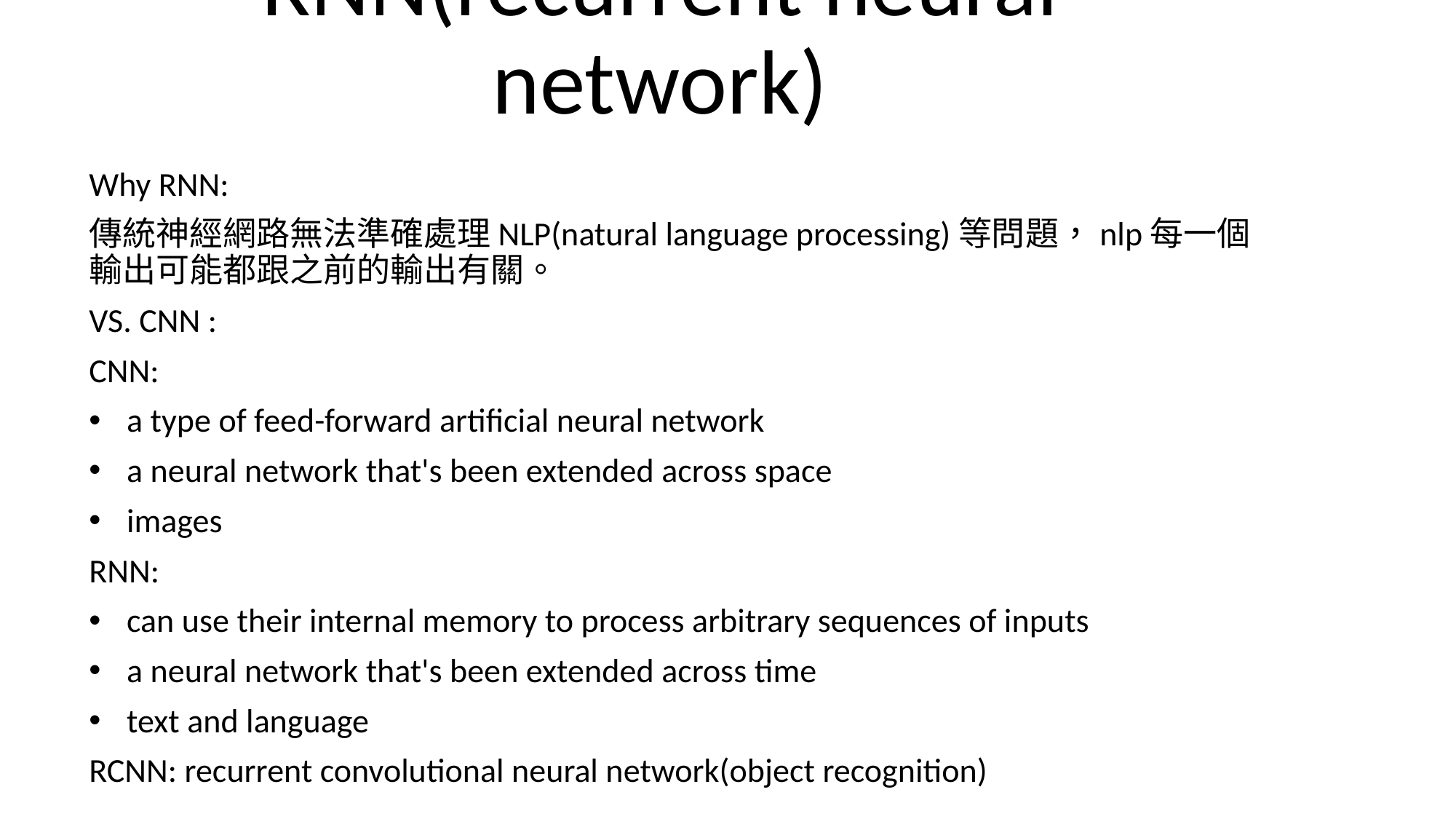

# RNN(recurrent neural network)
Why RNN:
傳統神經網路無法準確處理NLP(natural language processing)等問題，nlp每一個輸出可能都跟之前的輸出有關。
VS. CNN :
CNN:
a type of feed-forward artificial neural network
a neural network that's been extended across space
images
RNN:
can use their internal memory to process arbitrary sequences of inputs
a neural network that's been extended across time
text and language
RCNN: recurrent convolutional neural network(object recognition)